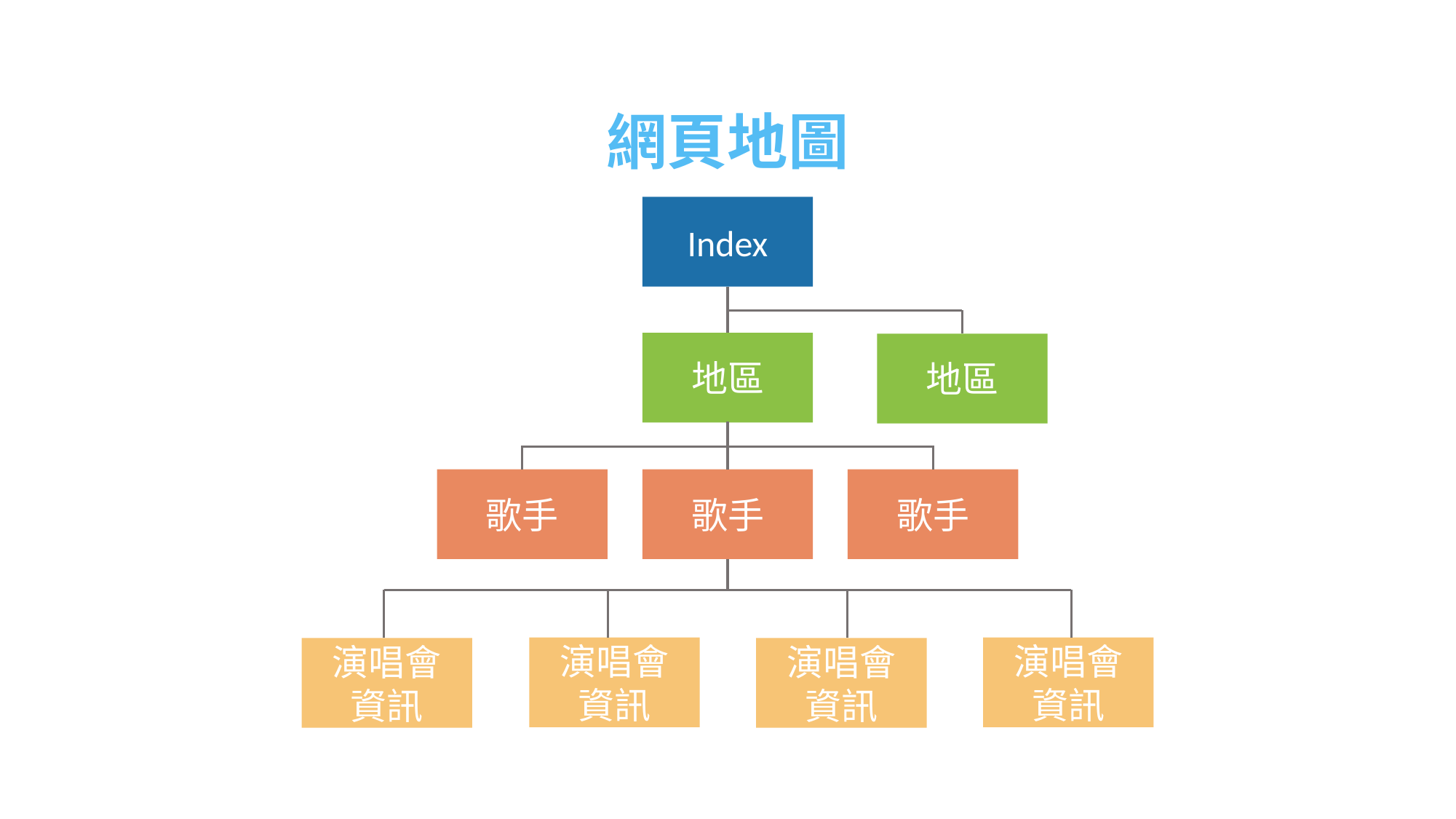

網頁地圖
Index
地區
地區
歌手
歌手
歌手
演唱會
資訊
演唱會
資訊
演唱會
資訊
演唱會
資訊